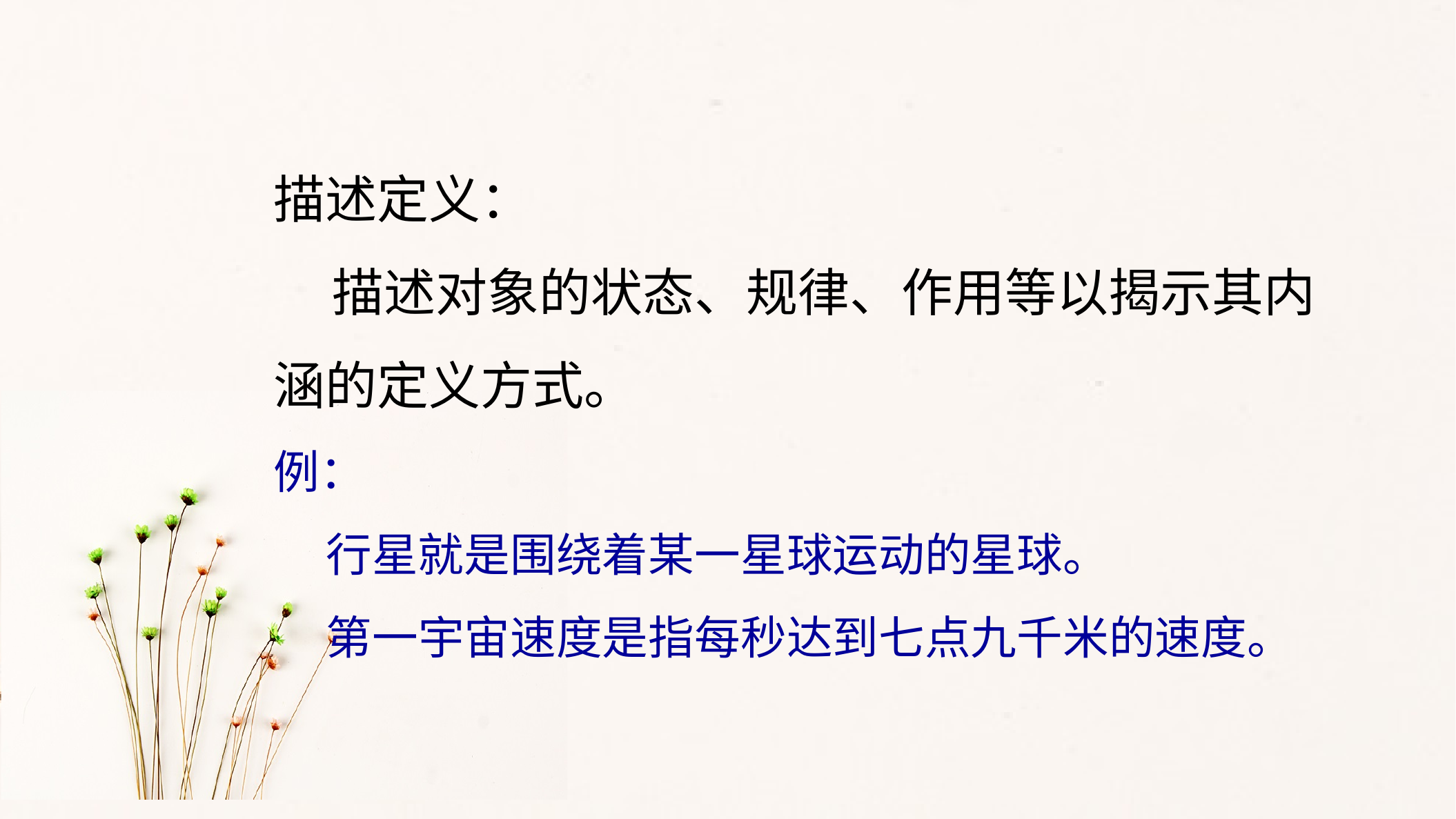

描述定义：
    描述对象的状态、规律、作用等以揭示其内涵的定义方式。
例：
    行星就是围绕着某一星球运动的星球。
    第一宇宙速度是指每秒达到七点九千米的速度。